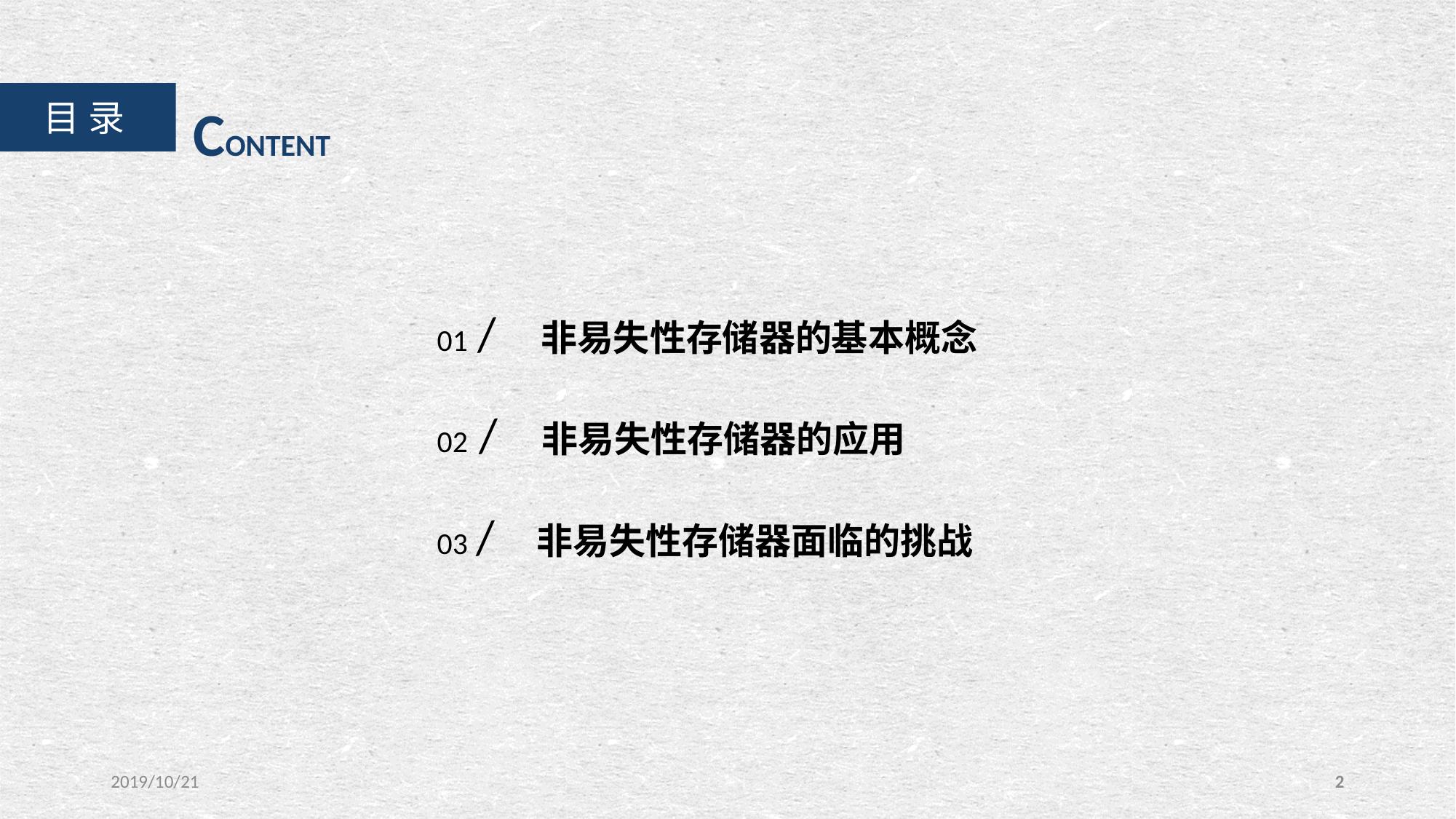

目 录
CONTENT
01 /   非易失性存储器的基本概念
02 /   非易失性存储器的应用
03 /    非易失性存储器面临的挑战
2019/10/21
2